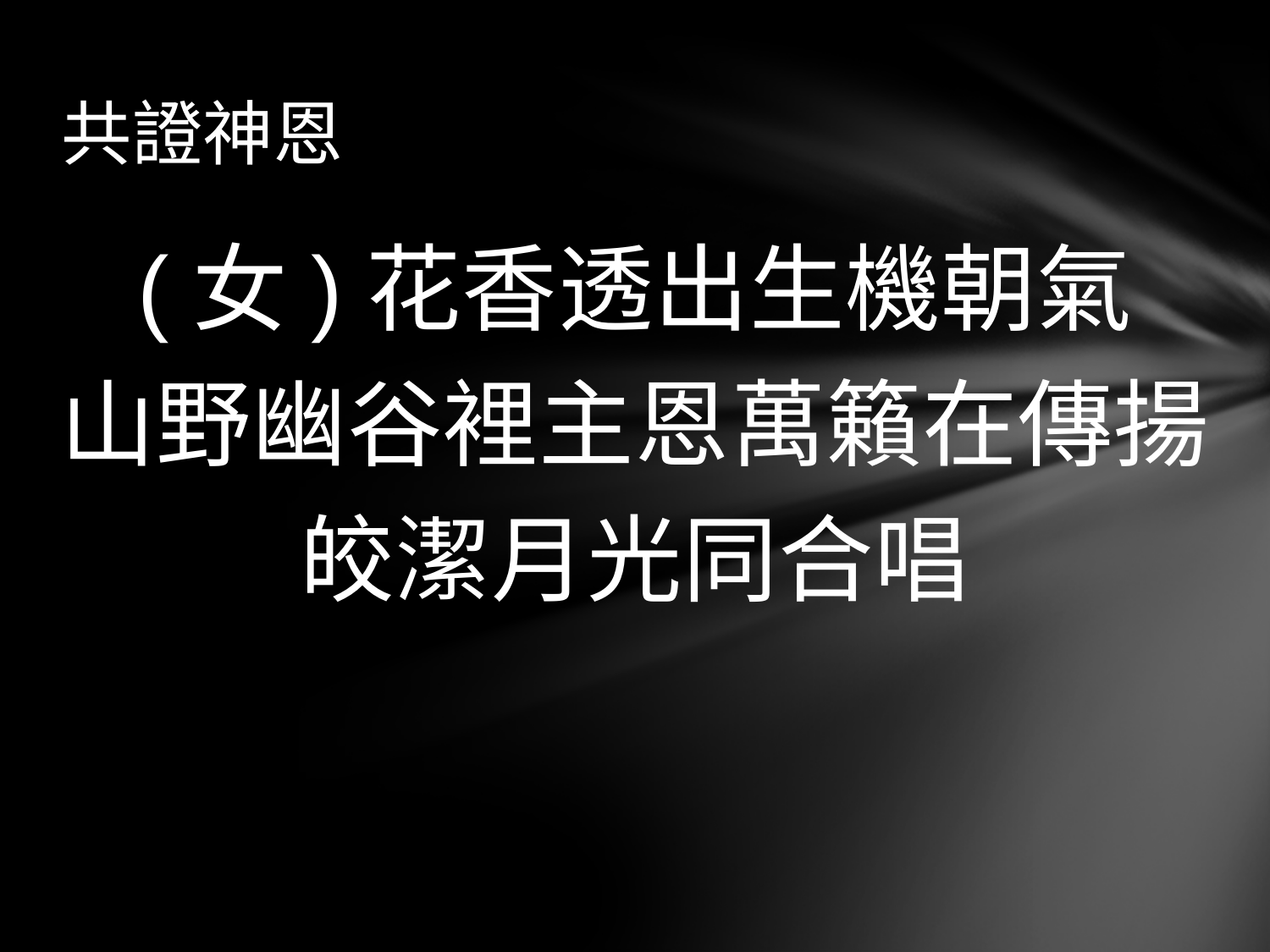

# 共證神恩
(女)花香透出生機朝氣
山野幽谷裡主恩萬籟在傳揚
皎潔月光同合唱